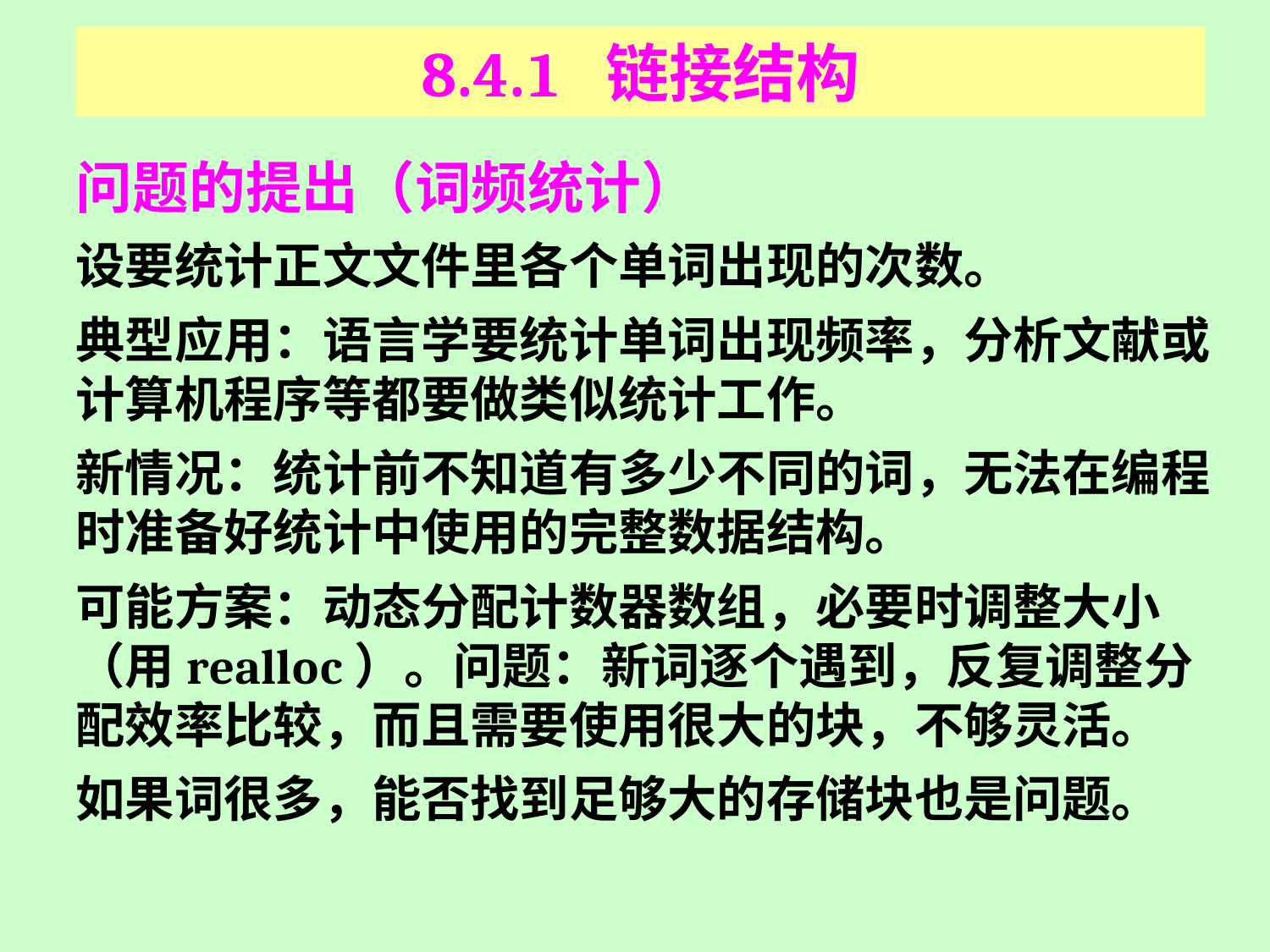

# 8.4.1  链接结构
问题的提出（词频统计）
设要统计正文文件里各个单词出现的次数。
典型应用：语言学要统计单词出现频率，分析文献或计算机程序等都要做类似统计工作。
新情况：统计前不知道有多少不同的词，无法在编程时准备好统计中使用的完整数据结构。
可能方案：动态分配计数器数组，必要时调整大小（用realloc）。问题：新词逐个遇到，反复调整分配效率比较，而且需要使用很大的块，不够灵活。
如果词很多，能否找到足够大的存储块也是问题。
72